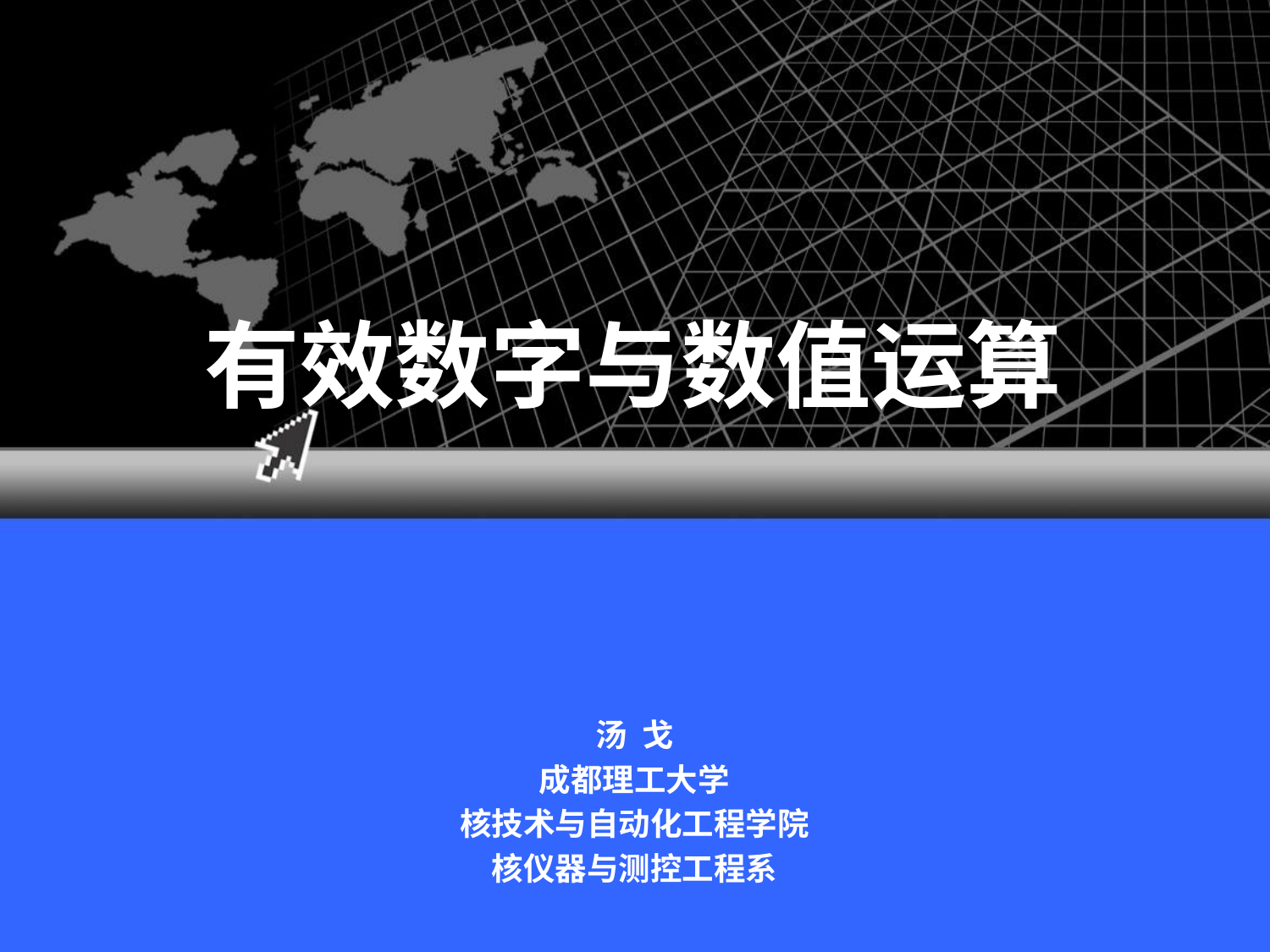

有效数字与数值运算
汤  戈
成都理工大学
核技术与自动化工程学院
核仪器与测控工程系